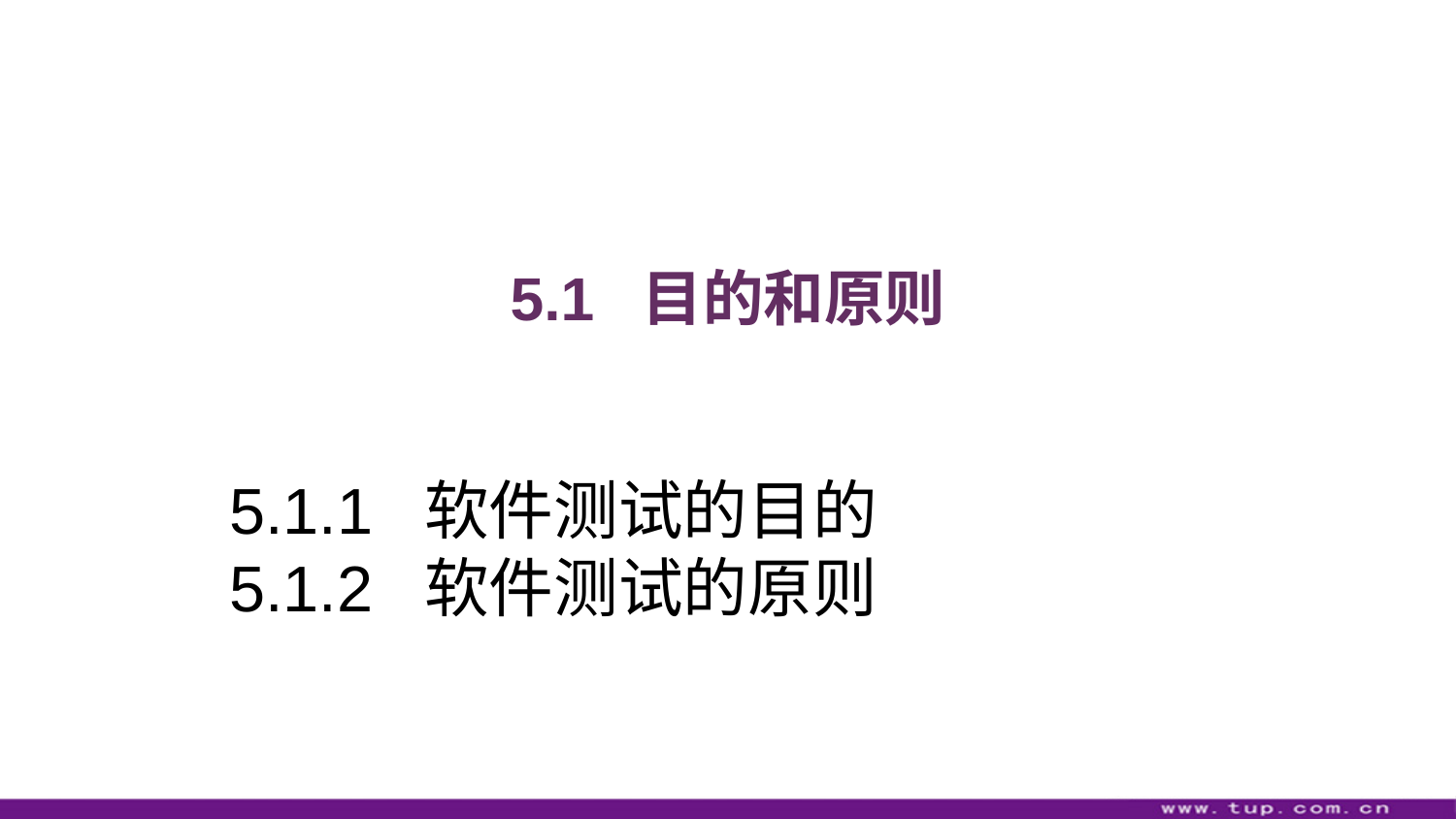

# 5.1  目的和原则
5.1.1  软件测试的目的
5.1.2  软件测试的原则